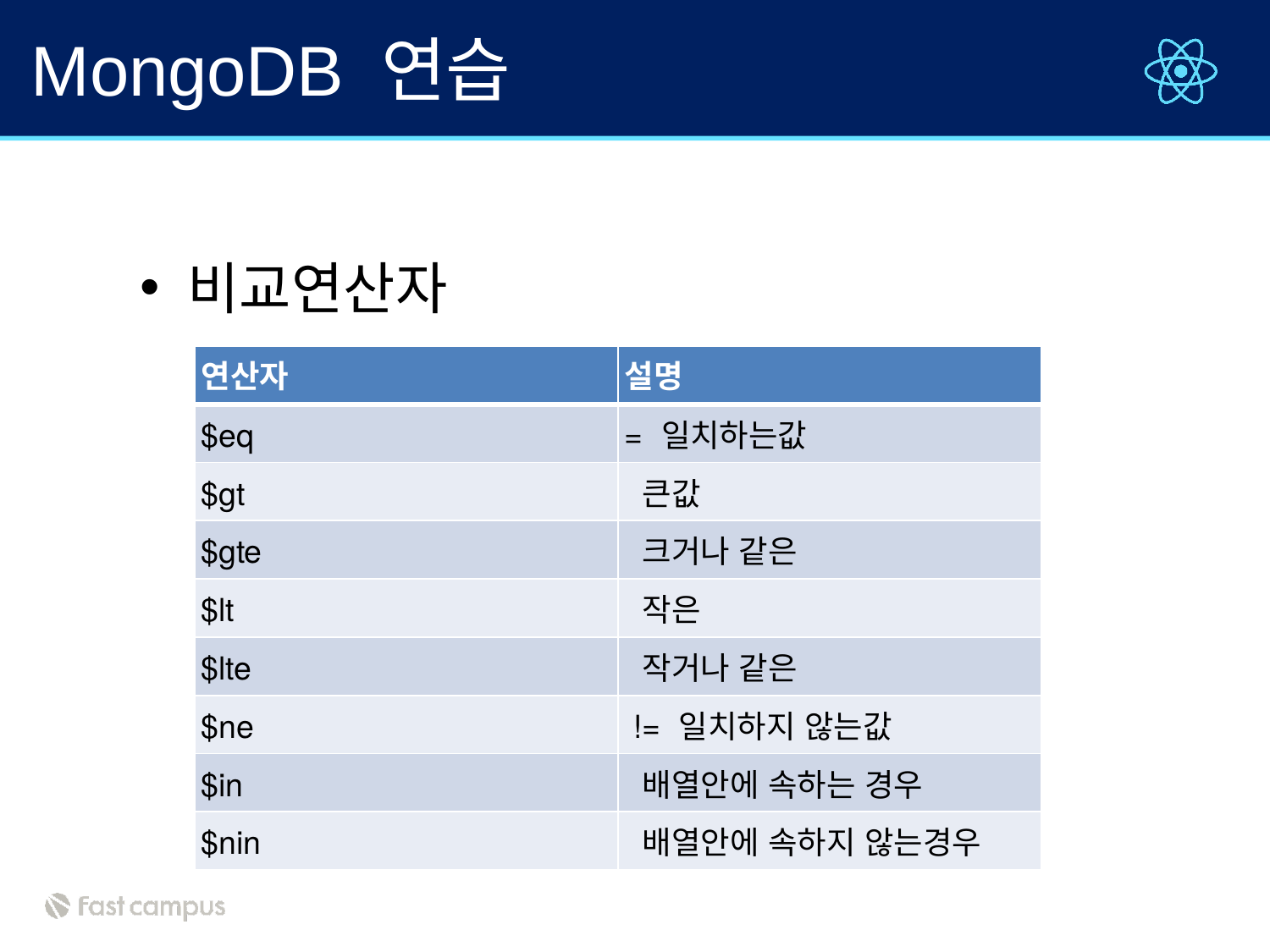

# MongoDB 연습
비교연산자
| 연산자 | 설명 |
| --- | --- |
| $eq | = 일치하는값 |
| $gt | 큰값 |
| $gte | 크거나 같은 |
| $lt | 작은 |
| $lte | 작거나 같은 |
| $ne | != 일치하지 않는값 |
| $in | 배열안에 속하는 경우 |
| $nin | 배열안에 속하지 않는경우 |